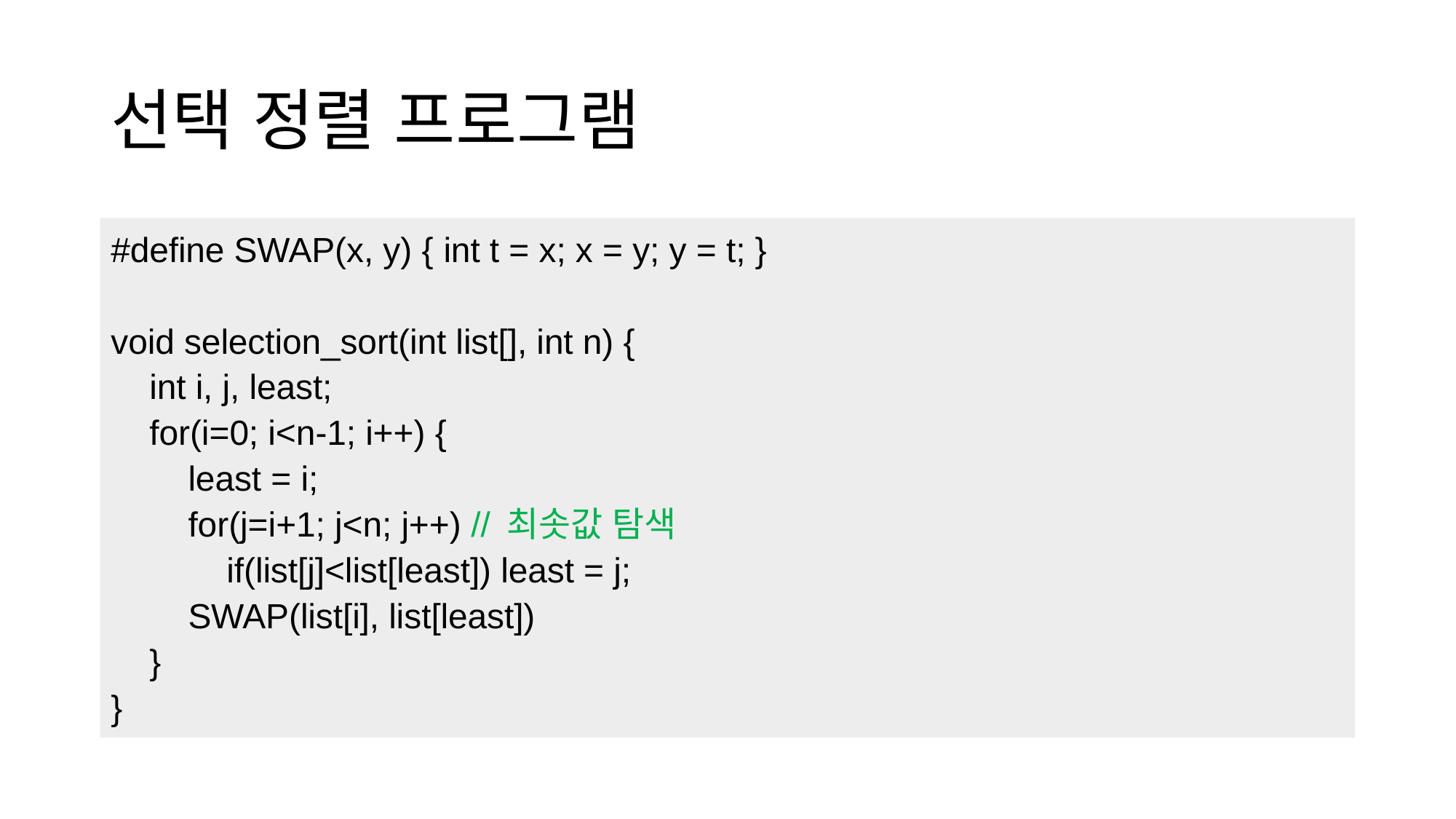

# 선택 정렬 프로그램
#define SWAP(x, y) { int t = x; x = y; y = t; }

void selection_sort(int list[], int n) {
    int i, j, least;
    for(i=0; i<n-1; i++) {
        least = i;
        for(j=i+1; j<n; j++) // 최솟값 탐색
            if(list[j]<list[least]) least = j;
        SWAP(list[i], list[least])
    }
}